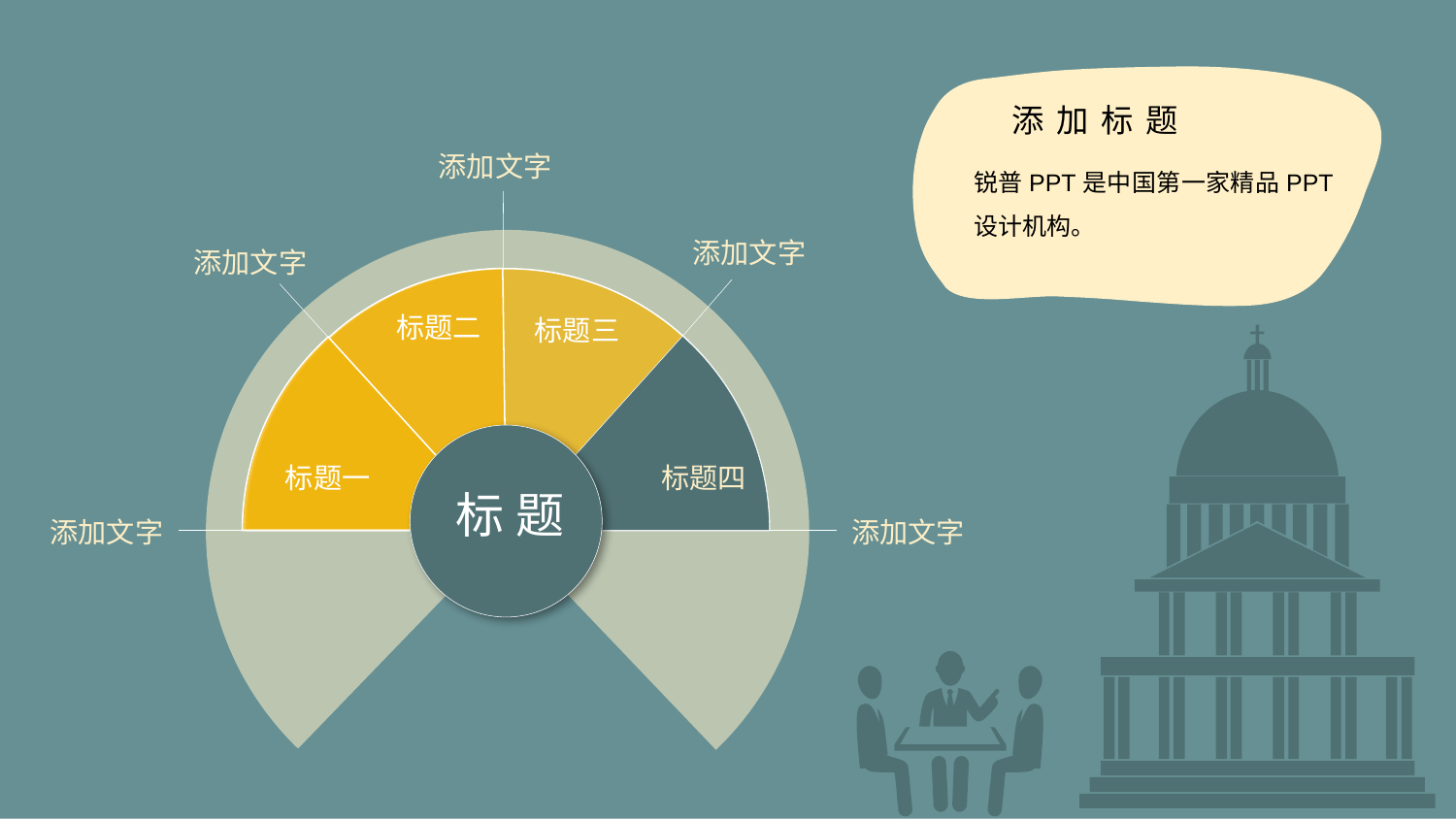

添加标题
锐普PPT是中国第一家精品PPT设计机构。
添加文字
添加文字

添加文字

标题二
标题三

标题一

标题
标题四
添加文字
添加文字